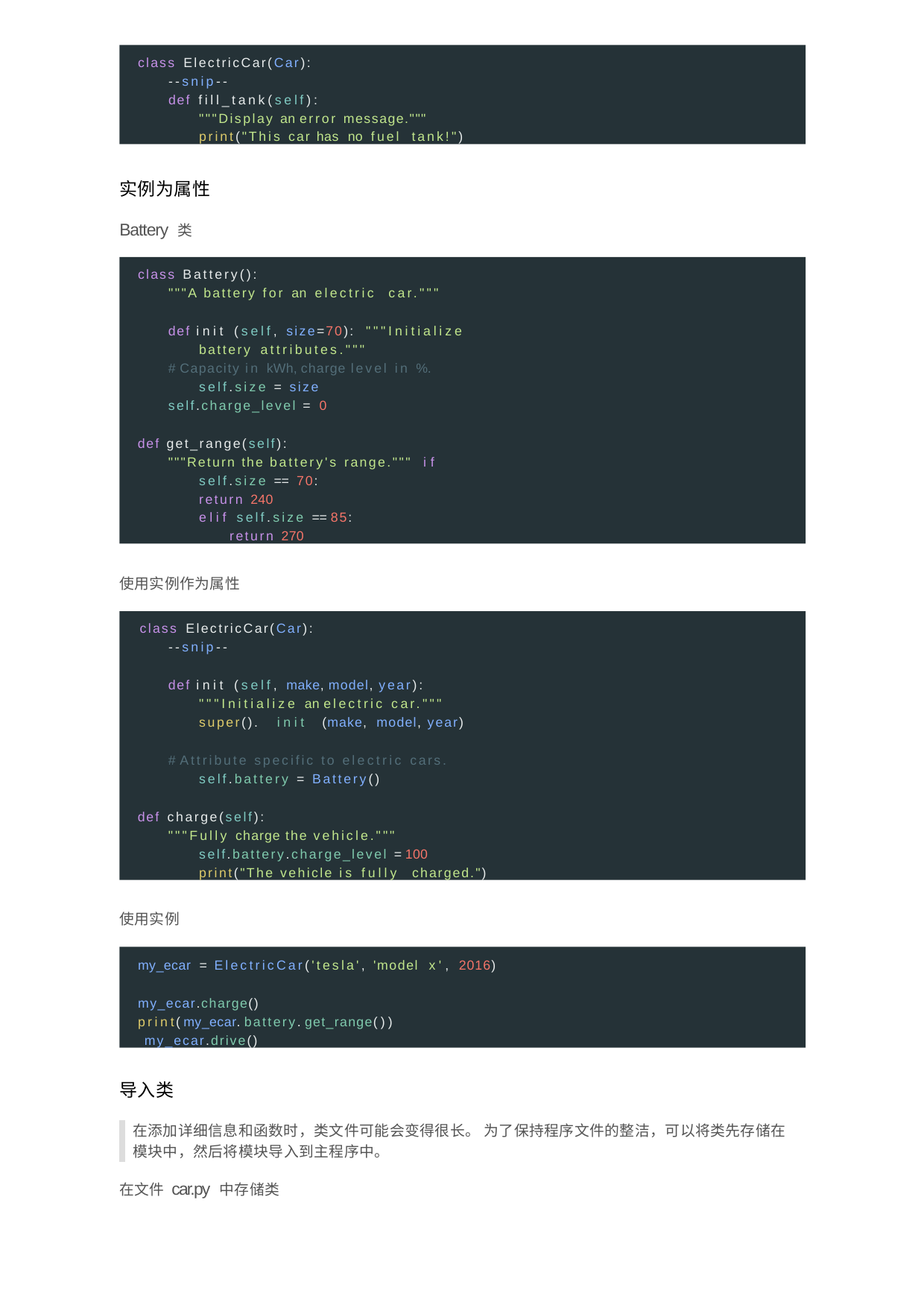

class ElectricCar(Car):
--snip--
def fill_tank(self):
"""Display an error message."""  print("This car has  no  fuel tank!")
实例为属性

Battery 类
class Battery():
"""A battery for an  electric car."""

def init (self, size=70):  """Initialize battery attributes."""
# Capacity in kWh, charge level in %.  self.size =  size
self.charge_level =  0

def get_range(self):
"""Return the battery's range."""  if self.size ==  70:
return 240
elif self.size == 85:  return 270
使⽤实例作为属性
class ElectricCar(Car):
--snip--

def init (self, make, model, year):  """Initialize an electric car."""  super().   init  (make,  model, year)

# Attribute specific to electric cars.  self.battery =  Battery()

def charge(self):
"""Fully charge the vehicle."""  self.battery.charge_level = 100  print("The vehicle is fully charged.")
使⽤实例
my_ecar  =  ElectricCar('tesla', 'model  x', 2016)

my_ecar.charge()  print(my_ecar.battery.get_range())  my_ecar.drive()
导⼊类

在添加详细信息和函数时，类文件可能会变得很长。 为了保持程序文件的整洁，可以将类先存储在 模块中，然后将模块导入到主程序中。

在⽂件car.py 中存储类